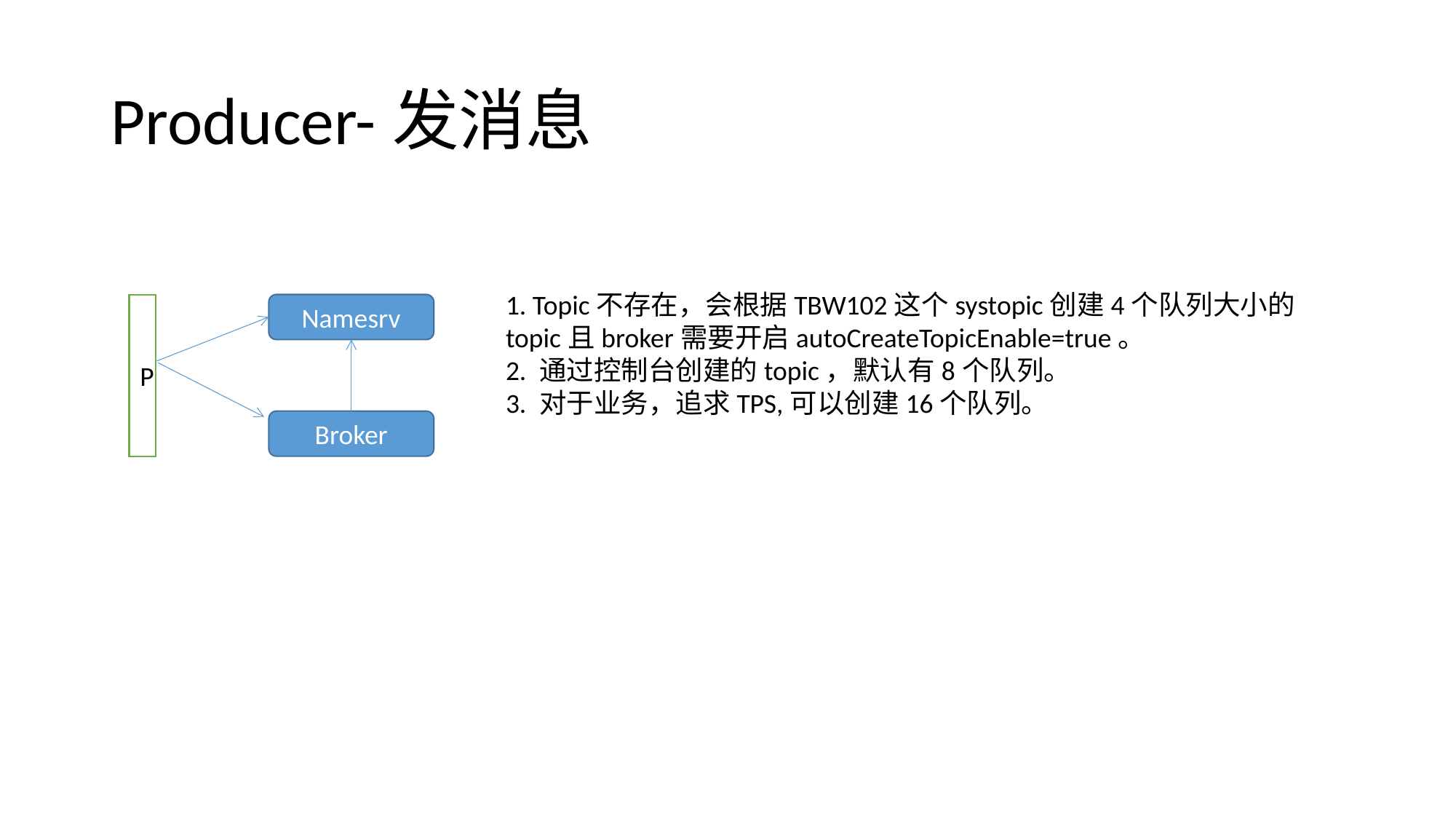

# Producer-发消息

1. Topic不存在，会根据TBW102这个systopic创建4个队列大小的topic且broker需要开启autoCreateTopicEnable=true。
2. 通过控制台创建的topic，默认有8个队列。
3. 对于业务，追求TPS,可以创建16个队列。
P
Namesrv
Broker